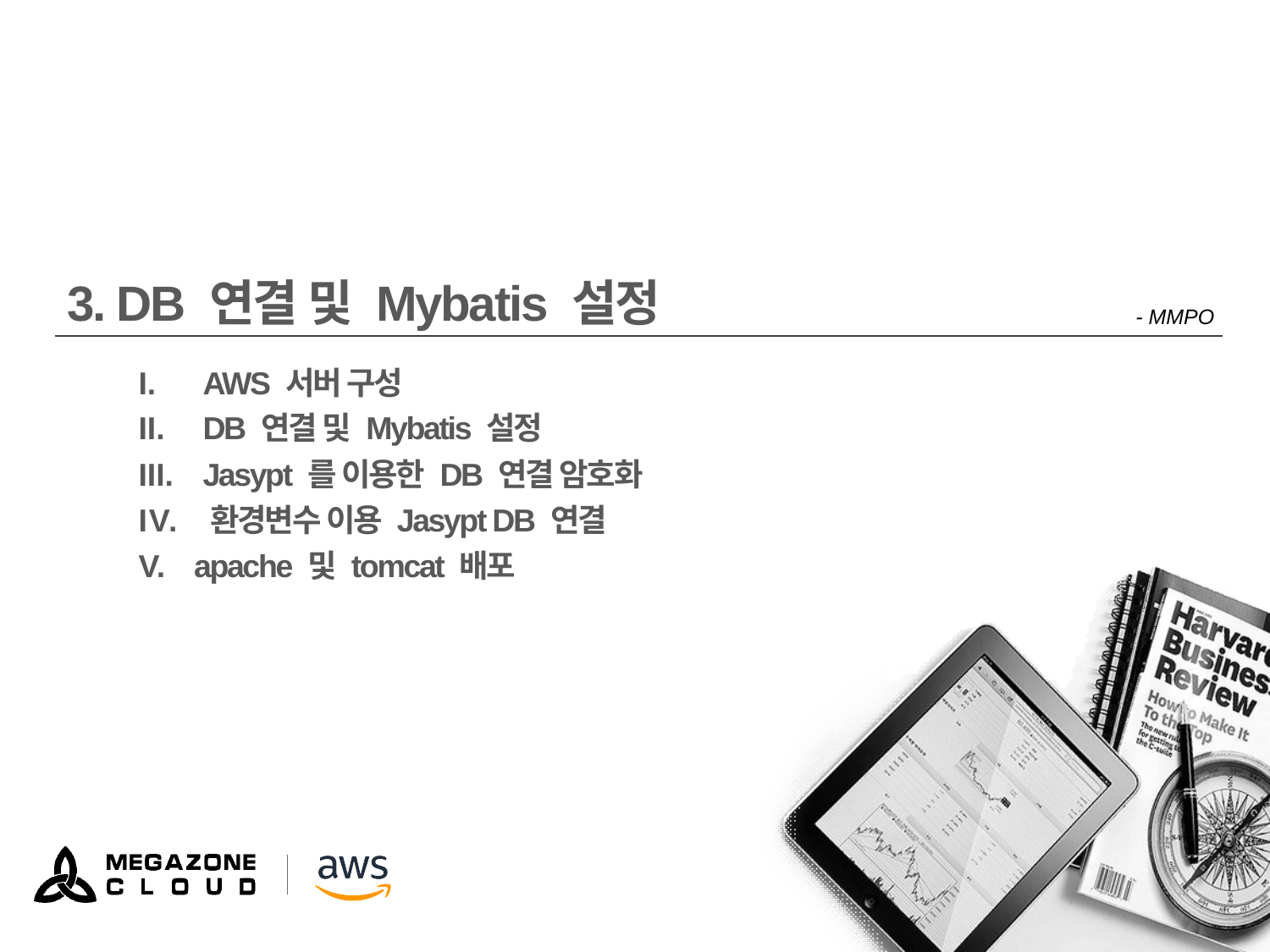

3. DB 연결 및 Mybatis 설정
 AWS 서버 구성
 DB 연결 및 Mybatis 설정
 Jasypt 를 이용한 DB 연결 암호화
 환경변수 이용 Jasypt DB 연결
apache 및 tomcat 배포